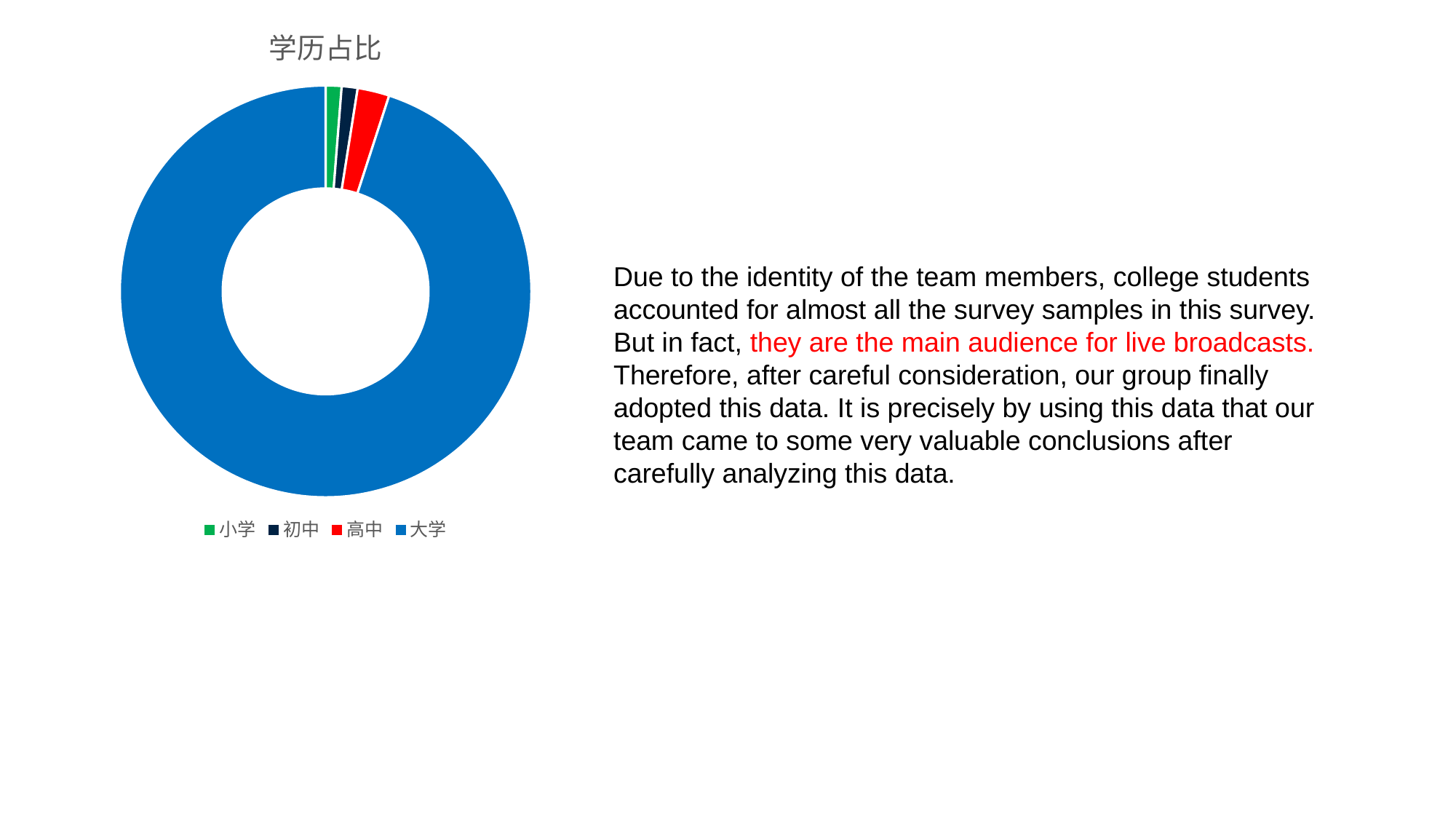

### Chart: 学历占比

| Category | 销售额 |
|---|---|
| 小学 | 1.0 |
| 初中 | 1.0 |
| 高中 | 2.0 |
| 大学 | 76.0 |
Due to the identity of the team members, college students accounted for almost all the survey samples in this survey. But in fact, they are the main audience for live broadcasts. Therefore, after careful consideration, our group finally adopted this data. It is precisely by using this data that our team came to some very valuable conclusions after carefully analyzing this data.